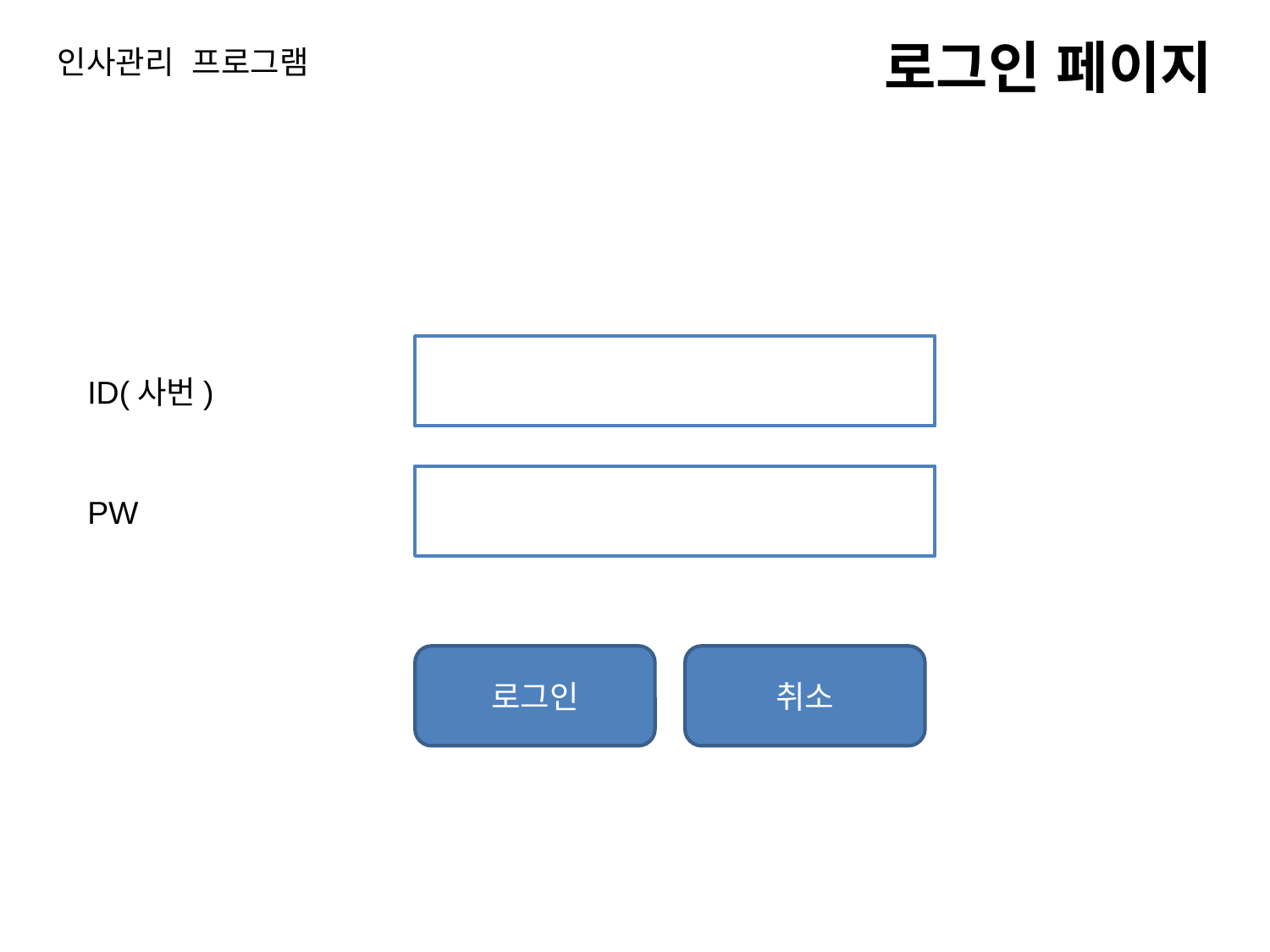

로그인 페이지
인사관리  프로그램

ID(사번)

PW
로그인
취소